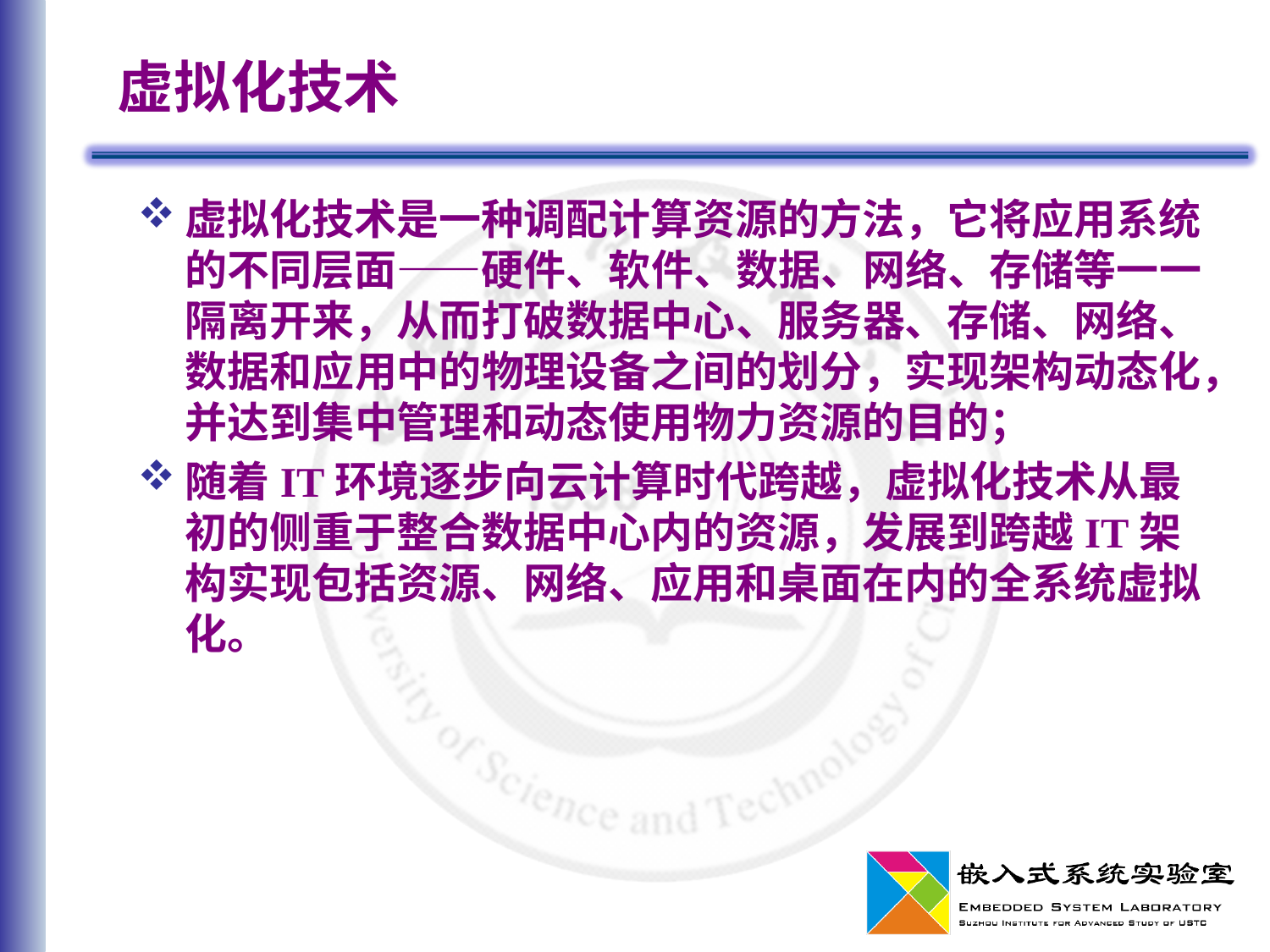

# 虚拟化技术
虚拟化技术是一种调配计算资源的方法，它将应用系统的不同层面——硬件、软件、数据、网络、存储等一一隔离开来，从而打破数据中心、服务器、存储、网络、数据和应用中的物理设备之间的划分，实现架构动态化，并达到集中管理和动态使用物力资源的目的；
随着IT环境逐步向云计算时代跨越，虚拟化技术从最初的侧重于整合数据中心内的资源，发展到跨越IT架构实现包括资源、网络、应用和桌面在内的全系统虚拟化。